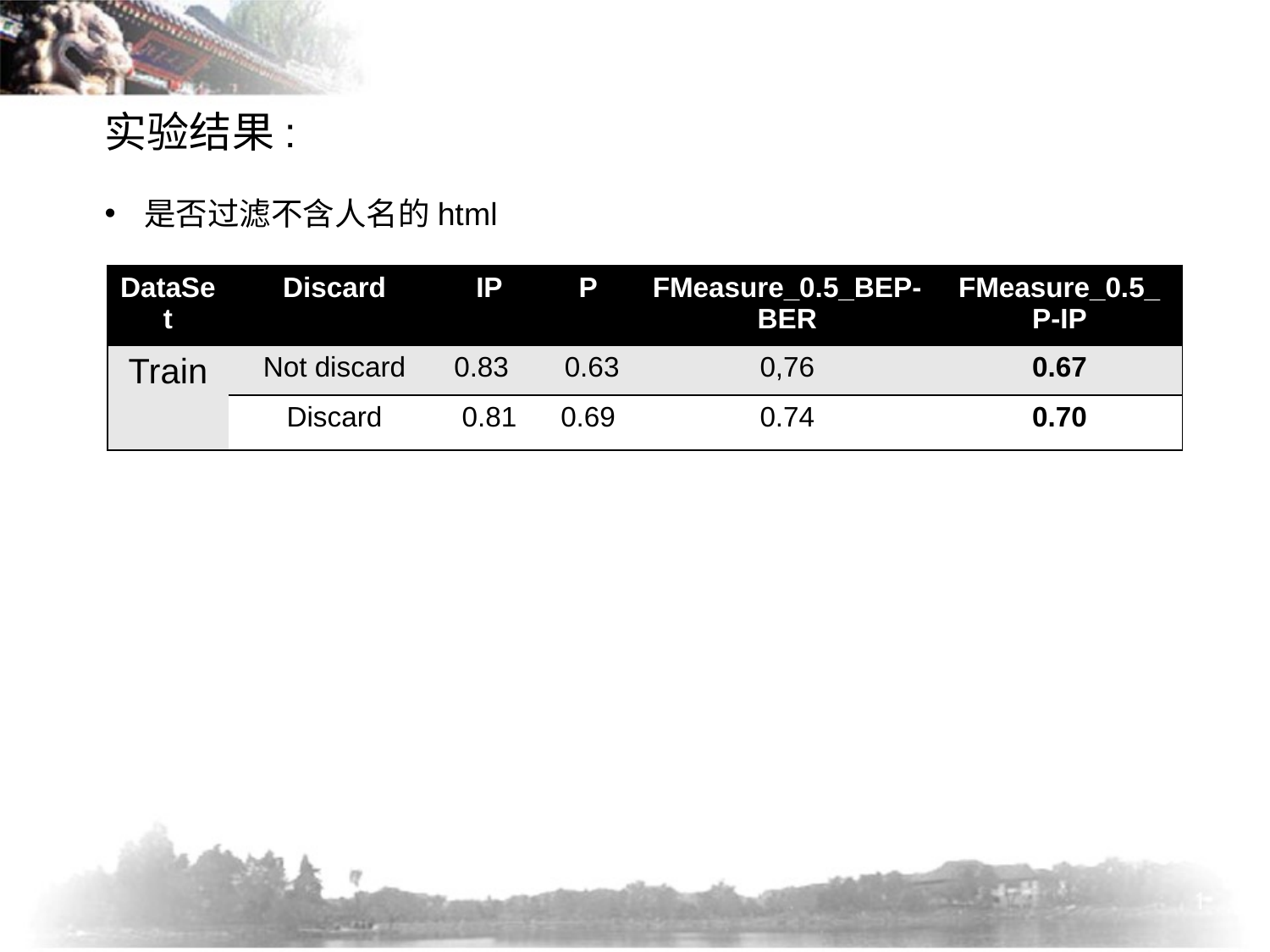

# 实验结果:
是否过滤不含人名的html
| DataSet | Discard | IP | P | FMeasure\_0.5\_BEP-BER | FMeasure\_0.5\_P-IP |
| --- | --- | --- | --- | --- | --- |
| Train | Not discard | 0.83 | 0.63 | 0,76 | 0.67 |
|  | Discard | 0.81 | 0.69 | 0.74 | 0.70 |